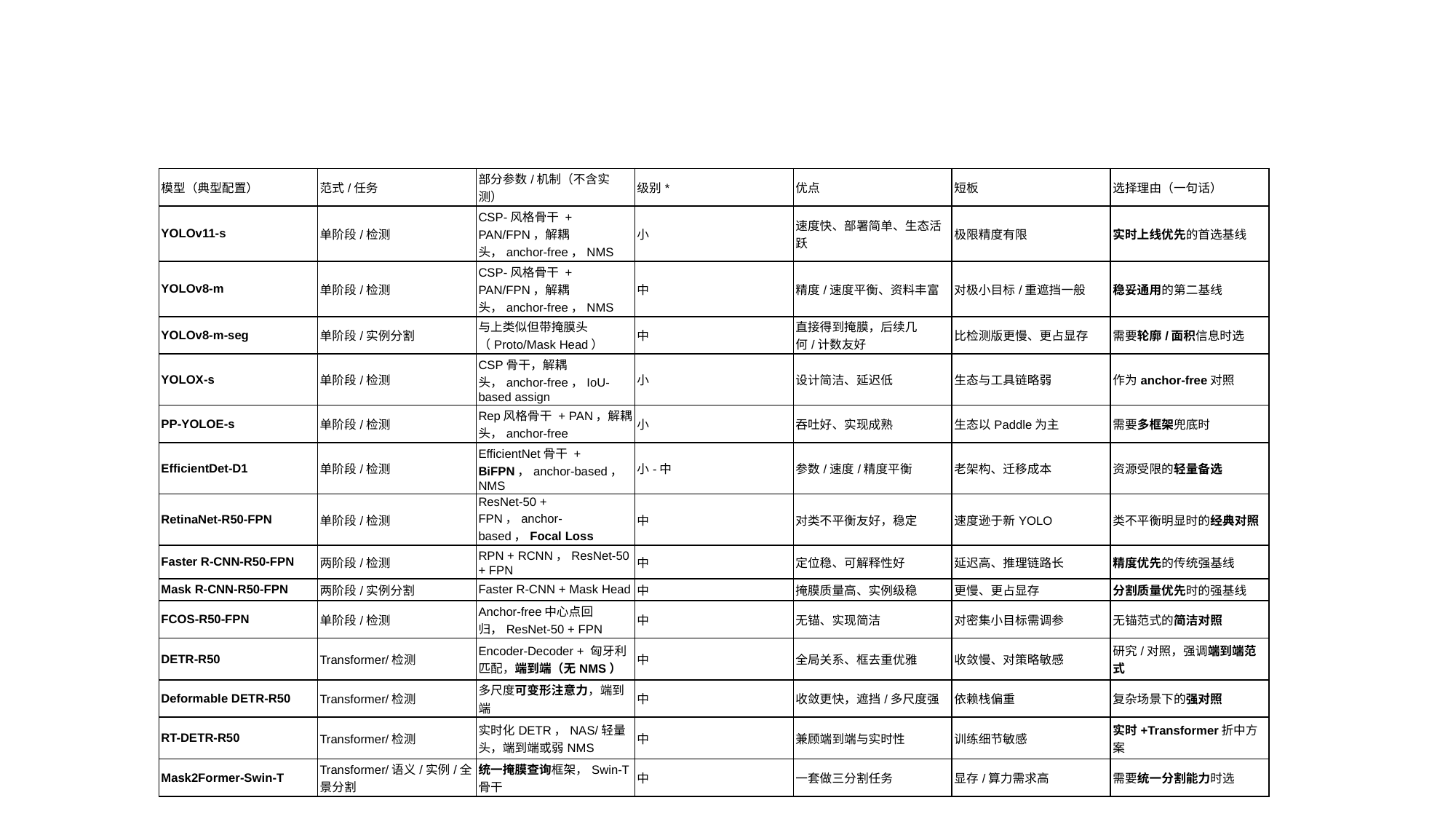

| 模型（典型配置） | 范式/任务 | 部分参数/机制（不含实测） | 级别\* | 优点 | 短板 | 选择理由（一句话） |
| --- | --- | --- | --- | --- | --- | --- |
| YOLOv11-s | 单阶段/检测 | CSP-风格骨干 + PAN/FPN，解耦头，anchor-free，NMS | 小 | 速度快、部署简单、生态活跃 | 极限精度有限 | 实时上线优先的首选基线 |
| YOLOv8-m | 单阶段/检测 | CSP-风格骨干 + PAN/FPN，解耦头，anchor-free，NMS | 中 | 精度/速度平衡、资料丰富 | 对极小目标/重遮挡一般 | 稳妥通用的第二基线 |
| YOLOv8-m-seg | 单阶段/实例分割 | 与上类似但带掩膜头（Proto/Mask Head） | 中 | 直接得到掩膜，后续几何/计数友好 | 比检测版更慢、更占显存 | 需要轮廓/面积信息时选 |
| YOLOX-s | 单阶段/检测 | CSP骨干，解耦头，anchor-free，IoU-based assign | 小 | 设计简洁、延迟低 | 生态与工具链略弱 | 作为anchor-free对照 |
| PP-YOLOE-s | 单阶段/检测 | Rep风格骨干 + PAN，解耦头，anchor-free | 小 | 吞吐好、实现成熟 | 生态以Paddle为主 | 需要多框架兜底时 |
| EfficientDet-D1 | 单阶段/检测 | EfficientNet骨干 + BiFPN，anchor-based，NMS | 小-中 | 参数/速度/精度平衡 | 老架构、迁移成本 | 资源受限的轻量备选 |
| RetinaNet-R50-FPN | 单阶段/检测 | ResNet-50 + FPN，anchor-based，Focal Loss | 中 | 对类不平衡友好，稳定 | 速度逊于新YOLO | 类不平衡明显时的经典对照 |
| Faster R-CNN-R50-FPN | 两阶段/检测 | RPN + RCNN，ResNet-50 + FPN | 中 | 定位稳、可解释性好 | 延迟高、推理链路长 | 精度优先的传统强基线 |
| Mask R-CNN-R50-FPN | 两阶段/实例分割 | Faster R-CNN + Mask Head | 中 | 掩膜质量高、实例级稳 | 更慢、更占显存 | 分割质量优先时的强基线 |
| FCOS-R50-FPN | 单阶段/检测 | Anchor-free中心点回归，ResNet-50 + FPN | 中 | 无锚、实现简洁 | 对密集小目标需调参 | 无锚范式的简洁对照 |
| DETR-R50 | Transformer/检测 | Encoder-Decoder + 匈牙利匹配，端到端（无NMS） | 中 | 全局关系、框去重优雅 | 收敛慢、对策略敏感 | 研究/对照，强调端到端范式 |
| Deformable DETR-R50 | Transformer/检测 | 多尺度可变形注意力，端到端 | 中 | 收敛更快，遮挡/多尺度强 | 依赖栈偏重 | 复杂场景下的强对照 |
| RT-DETR-R50 | Transformer/检测 | 实时化DETR，NAS/轻量头，端到端或弱NMS | 中 | 兼顾端到端与实时性 | 训练细节敏感 | 实时+Transformer折中方案 |
| Mask2Former-Swin-T | Transformer/语义/实例/全景分割 | 统一掩膜查询框架，Swin-T骨干 | 中 | 一套做三分割任务 | 显存/算力需求高 | 需要统一分割能力时选 |